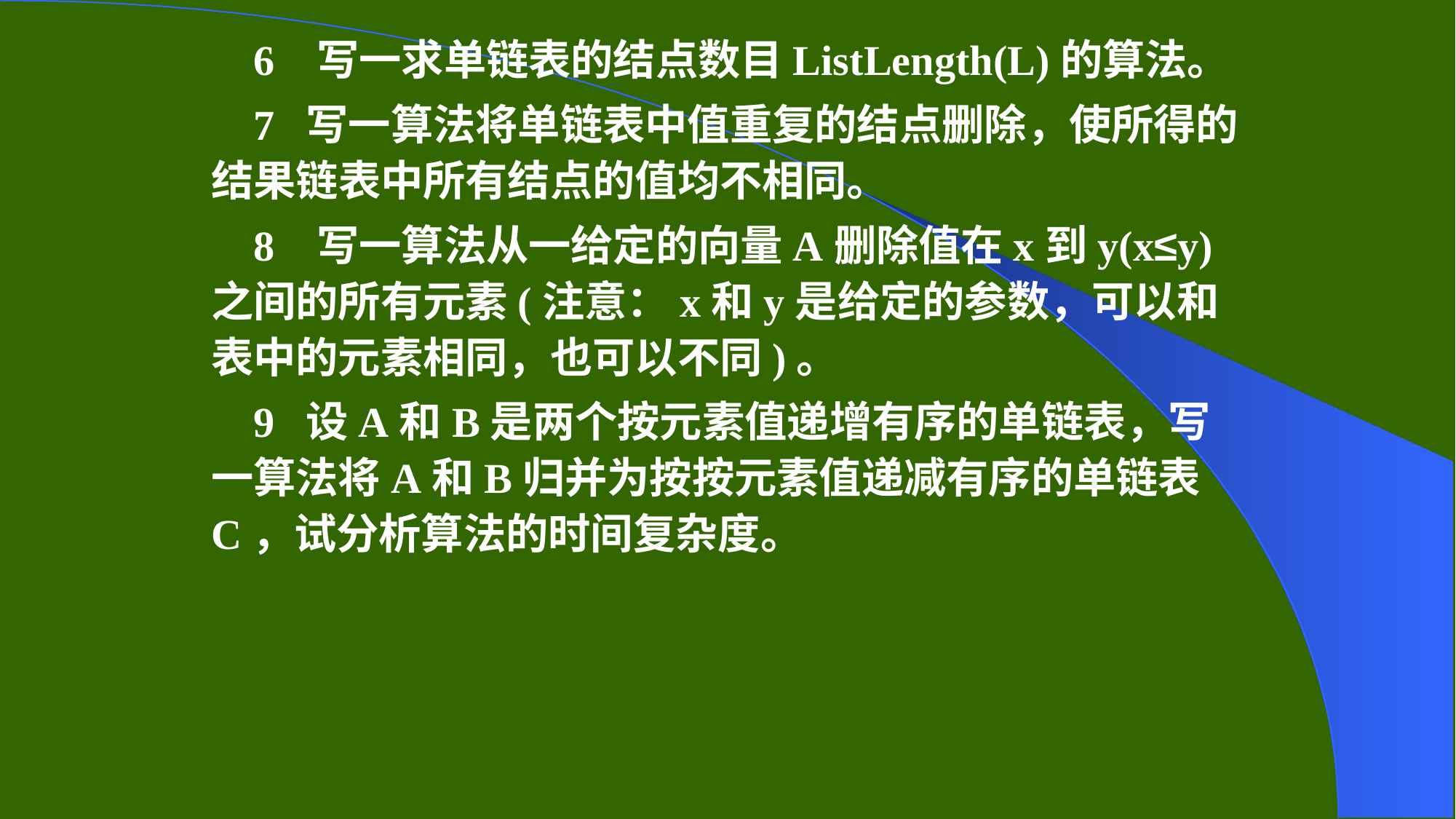

6   写一求单链表的结点数目ListLength(L)的算法。
7  写一算法将单链表中值重复的结点删除，使所得的结果链表中所有结点的值均不相同。
8   写一算法从一给定的向量A删除值在x到y(x≤y)之间的所有元素(注意：x和y是给定的参数，可以和表中的元素相同，也可以不同)。
9  设A和B是两个按元素值递增有序的单链表，写一算法将A和B归并为按按元素值递减有序的单链表C，试分析算法的时间复杂度。